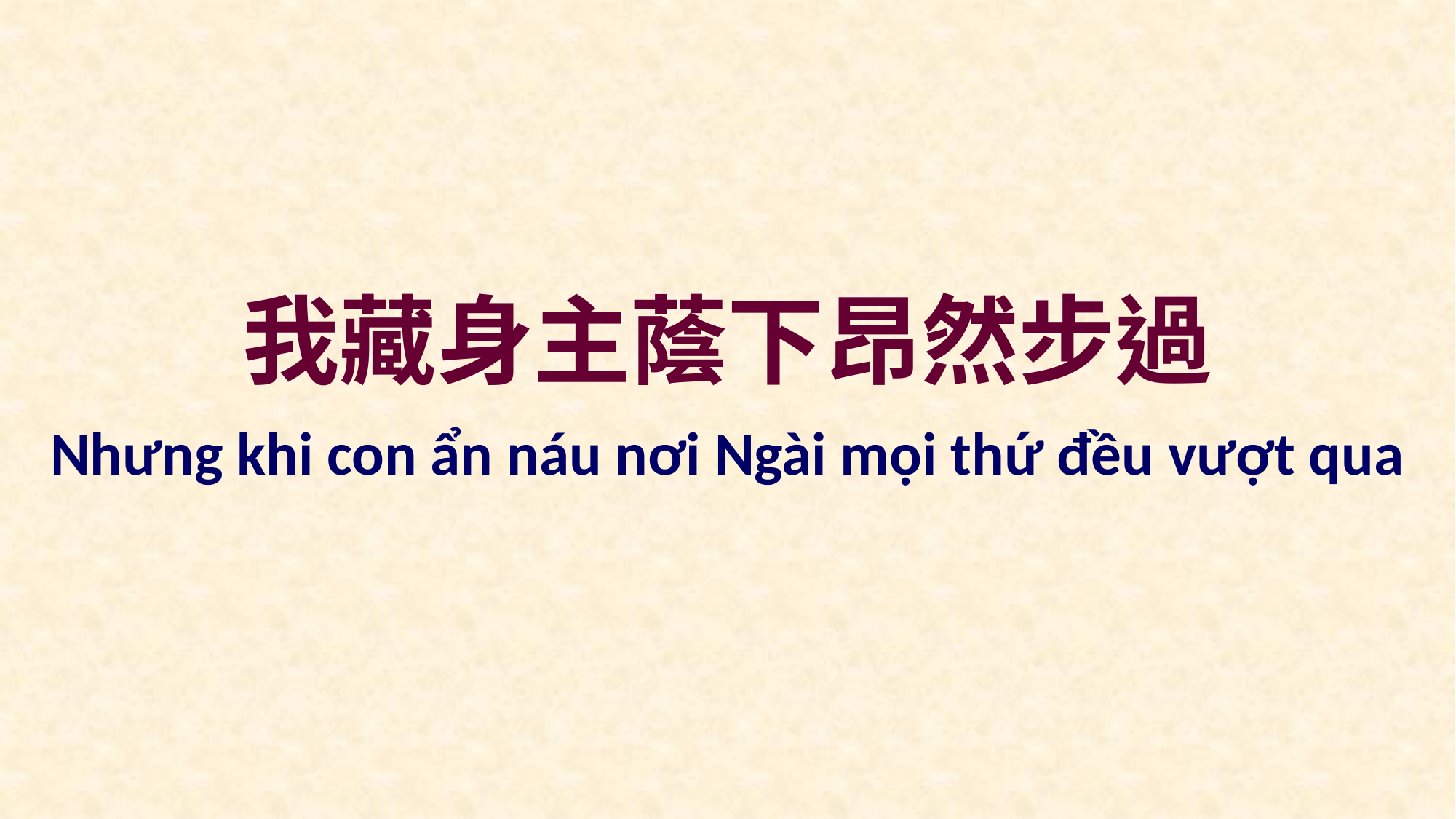

我藏身主蔭下昂然步過
Nhưng khi con ẩn náu nơi Ngài mọi thứ đều vượt qua